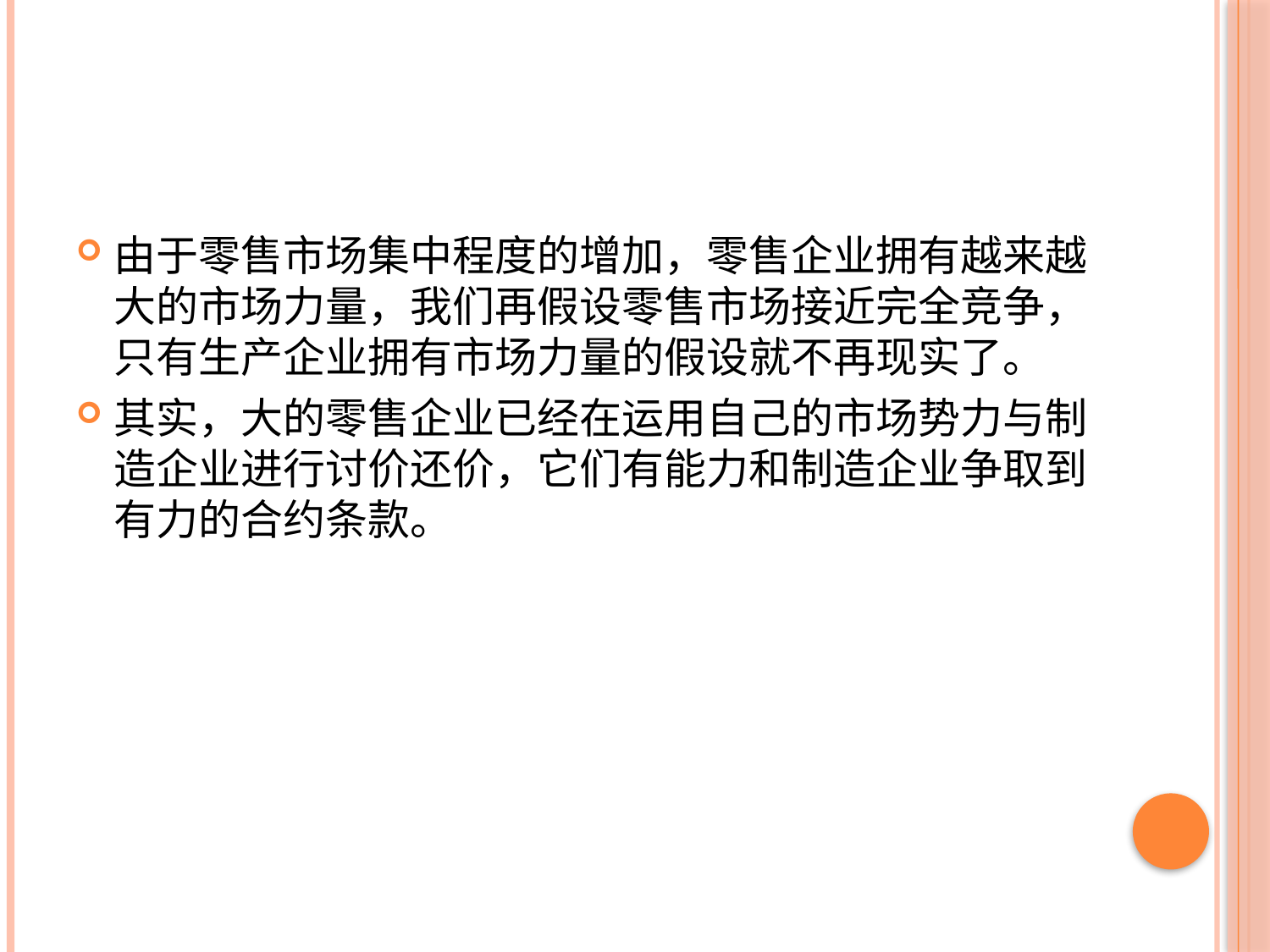

#
由于零售市场集中程度的增加，零售企业拥有越来越大的市场力量，我们再假设零售市场接近完全竞争，只有生产企业拥有市场力量的假设就不再现实了。
其实，大的零售企业已经在运用自己的市场势力与制造企业进行讨价还价，它们有能力和制造企业争取到有力的合约条款。